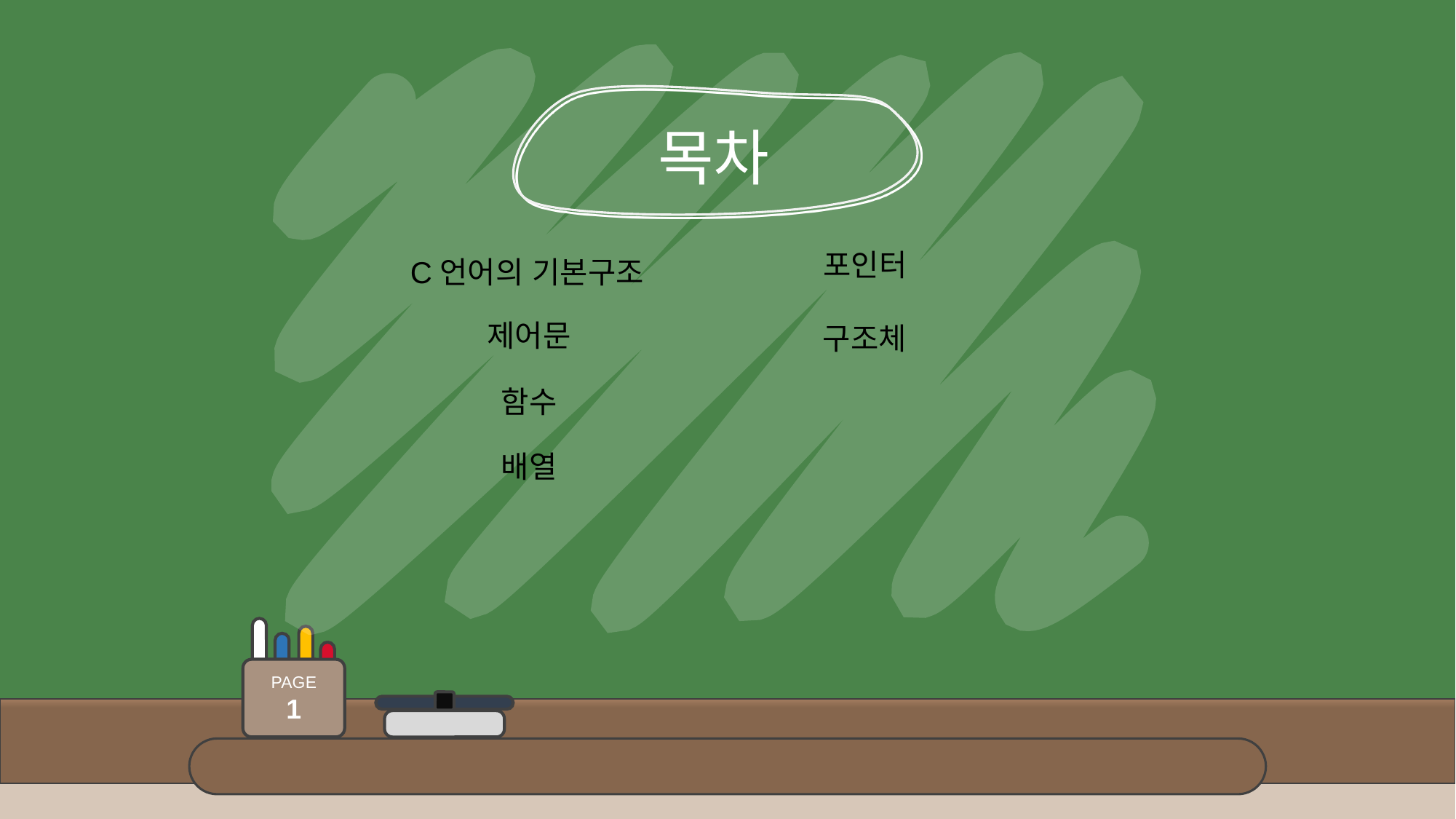

목차
포인터
C언어의 기본구조
제어문
구조체
함수
배열

PAGE
1